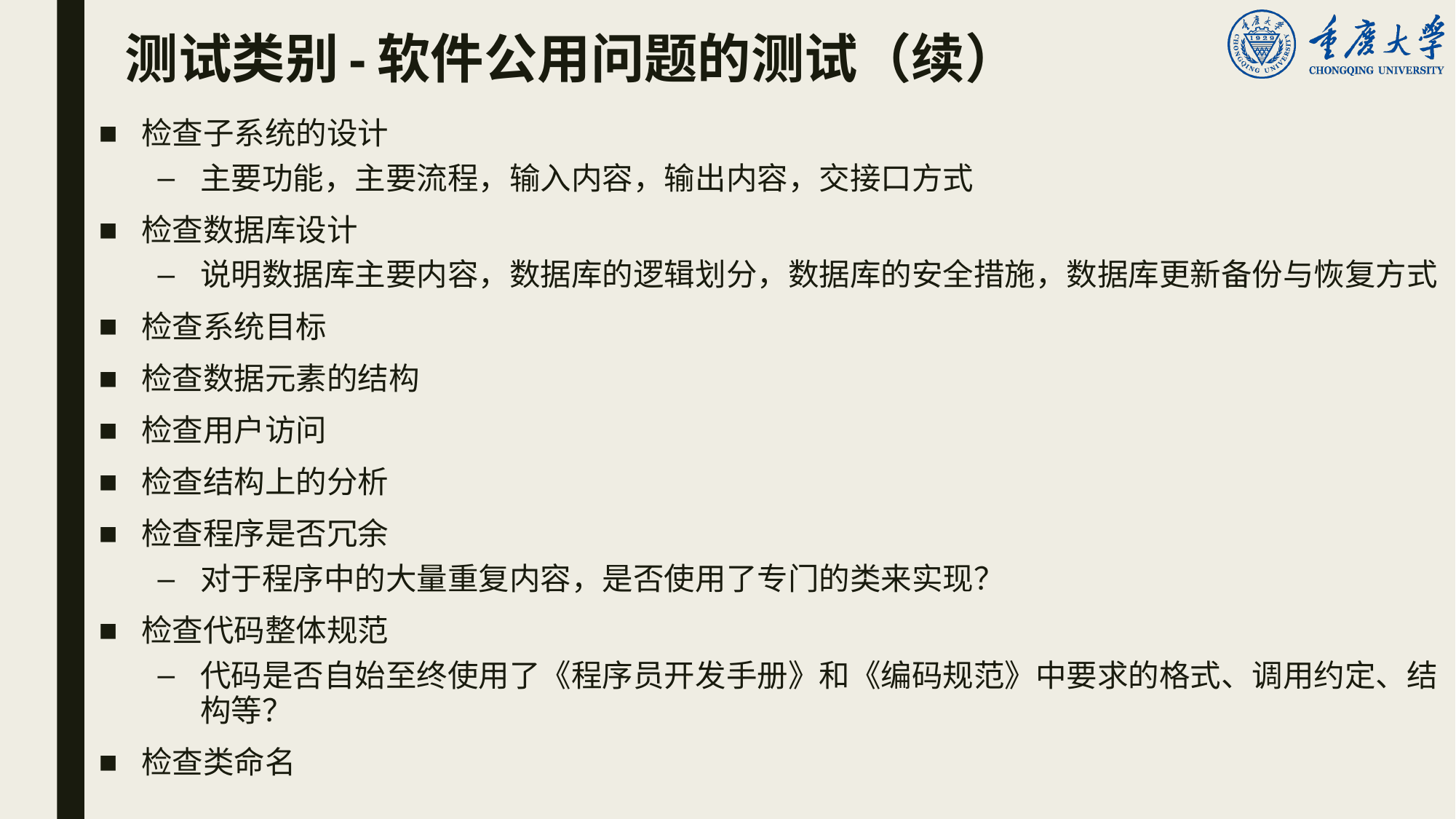

# 测试类别-软件公用问题的测试（续）
检查子系统的设计
主要功能，主要流程，输入内容，输出内容，交接口方式
检查数据库设计
说明数据库主要内容，数据库的逻辑划分，数据库的安全措施，数据库更新备份与恢复方式
检查系统目标
检查数据元素的结构
检查用户访问
检查结构上的分析
检查程序是否冗余
对于程序中的大量重复内容，是否使用了专门的类来实现？
检查代码整体规范
代码是否自始至终使用了《程序员开发手册》和《编码规范》中要求的格式、调用约定、结构等？
检查类命名